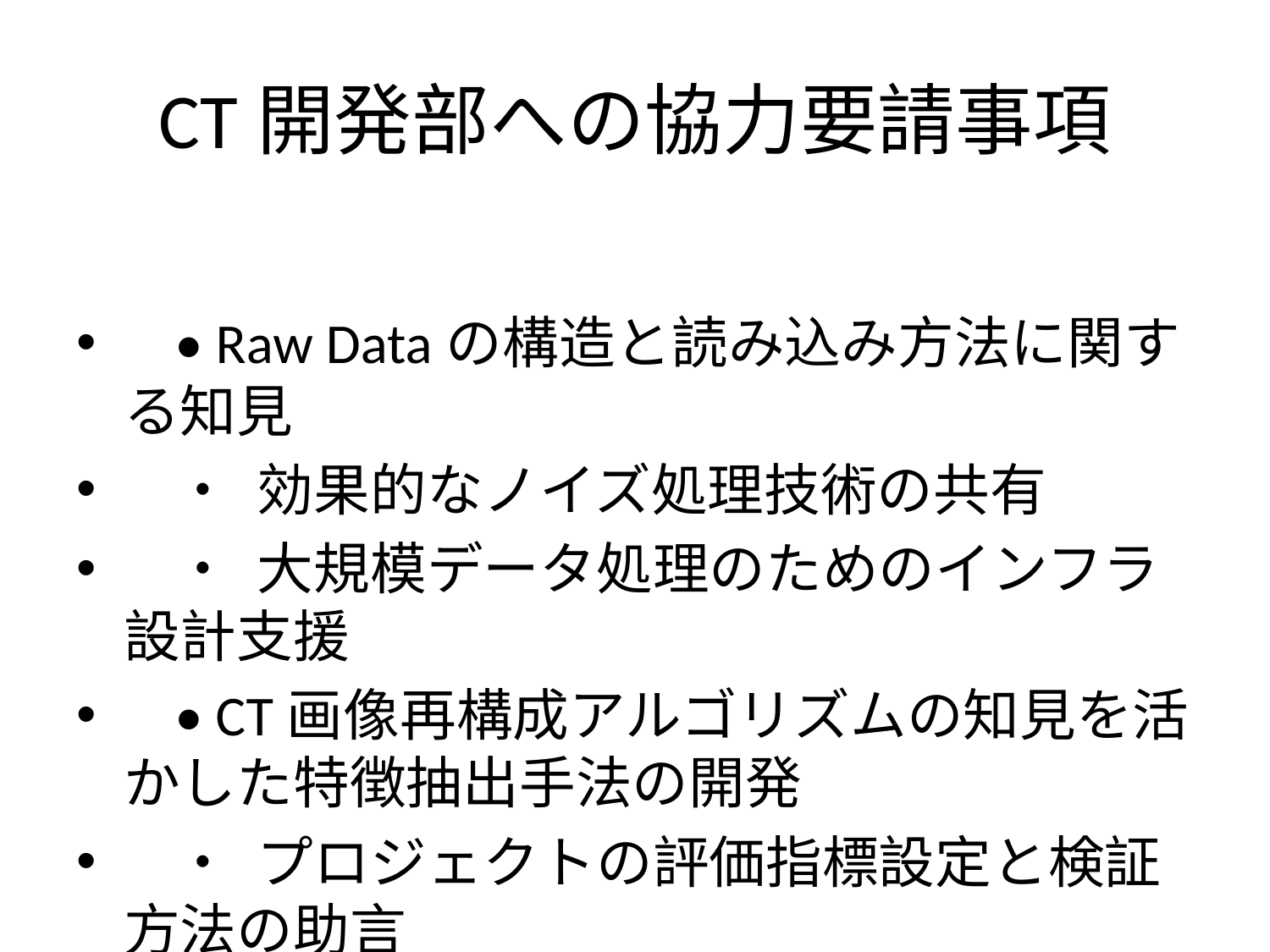

# CT開発部への協力要請事項

    • Raw Dataの構造と読み込み方法に関する知見
    • 効果的なノイズ処理技術の共有
    • 大規模データ処理のためのインフラ設計支援
    • CT画像再構成アルゴリズムの知見を活かした特徴抽出手法の開発
    • プロジェクトの評価指標設定と検証方法の助言